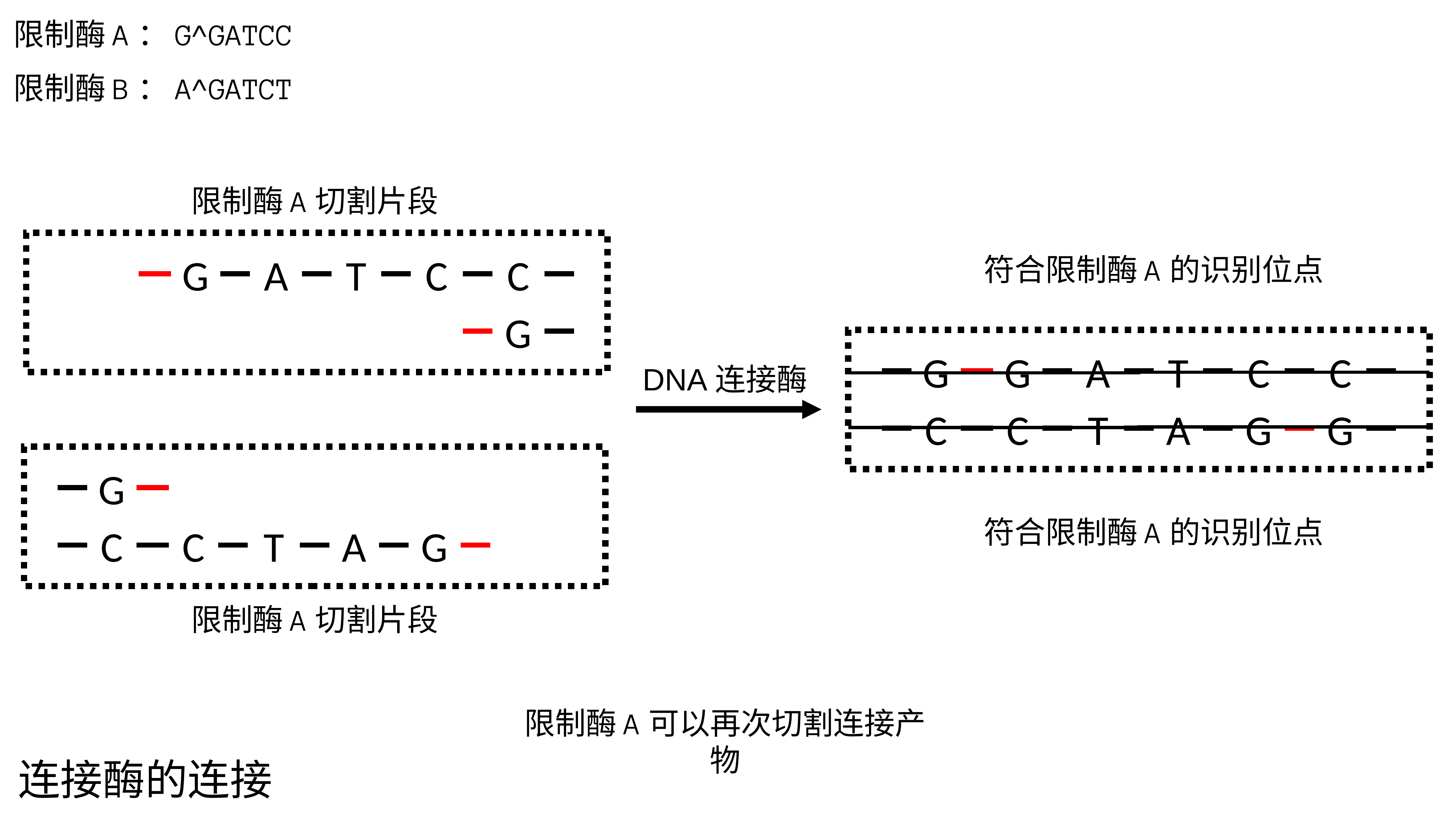

限制酶A：G^GATCC
限制酶B：A^GATCT
限制酶A切割片段

G
A
T
C
C
G
符合限制酶A的识别位点

G
G
A
T
C
C
DNA连接酶
C
C
T
A
G
G

G
C
C
T
A
G
符合限制酶A的识别位点
限制酶A切割片段
限制酶A可以再次切割连接产物
连接酶的连接